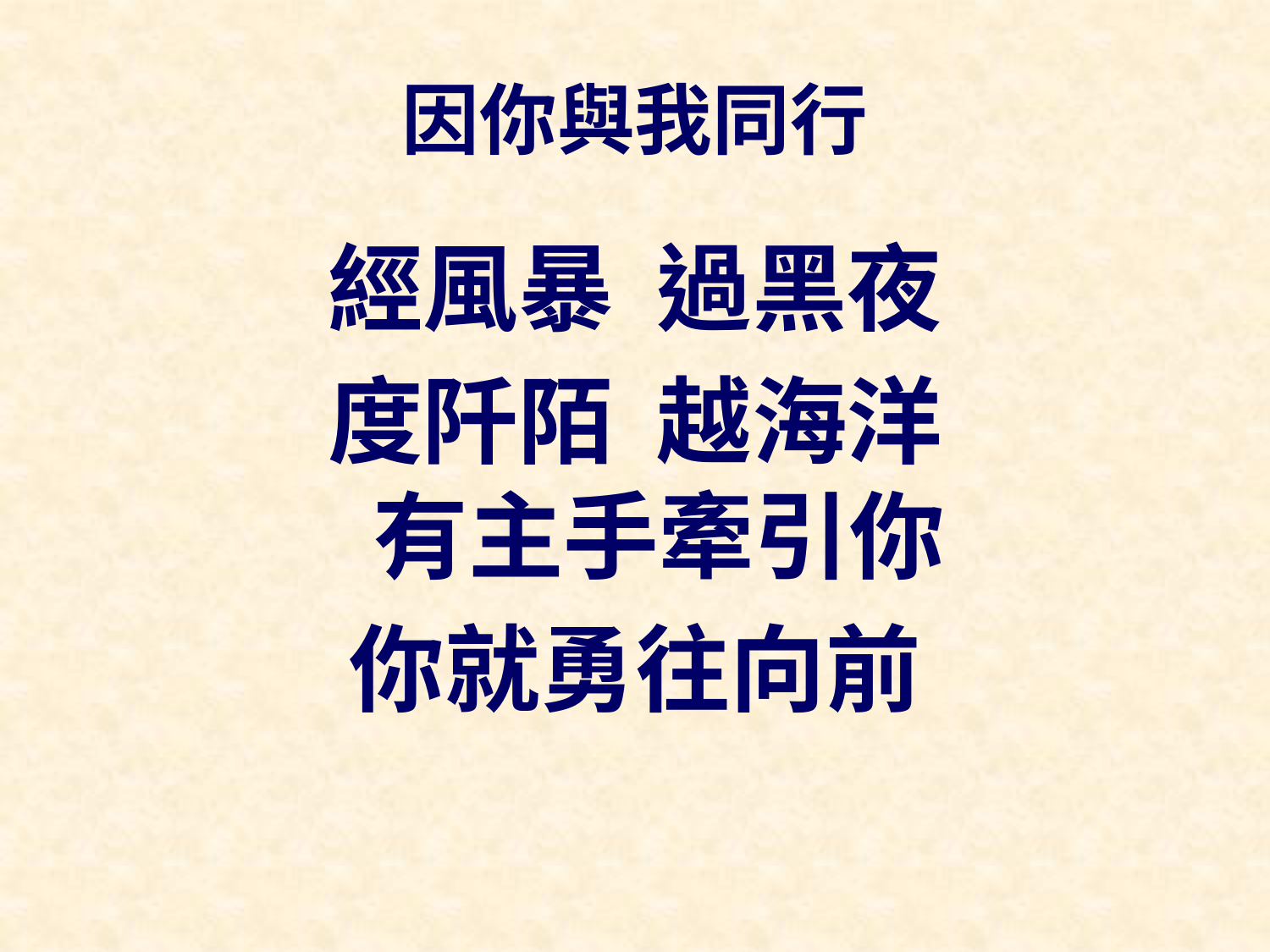

# 因你與我同行
經風暴  過黑夜
度阡陌  越海洋
有主手牽引你
你就勇往向前